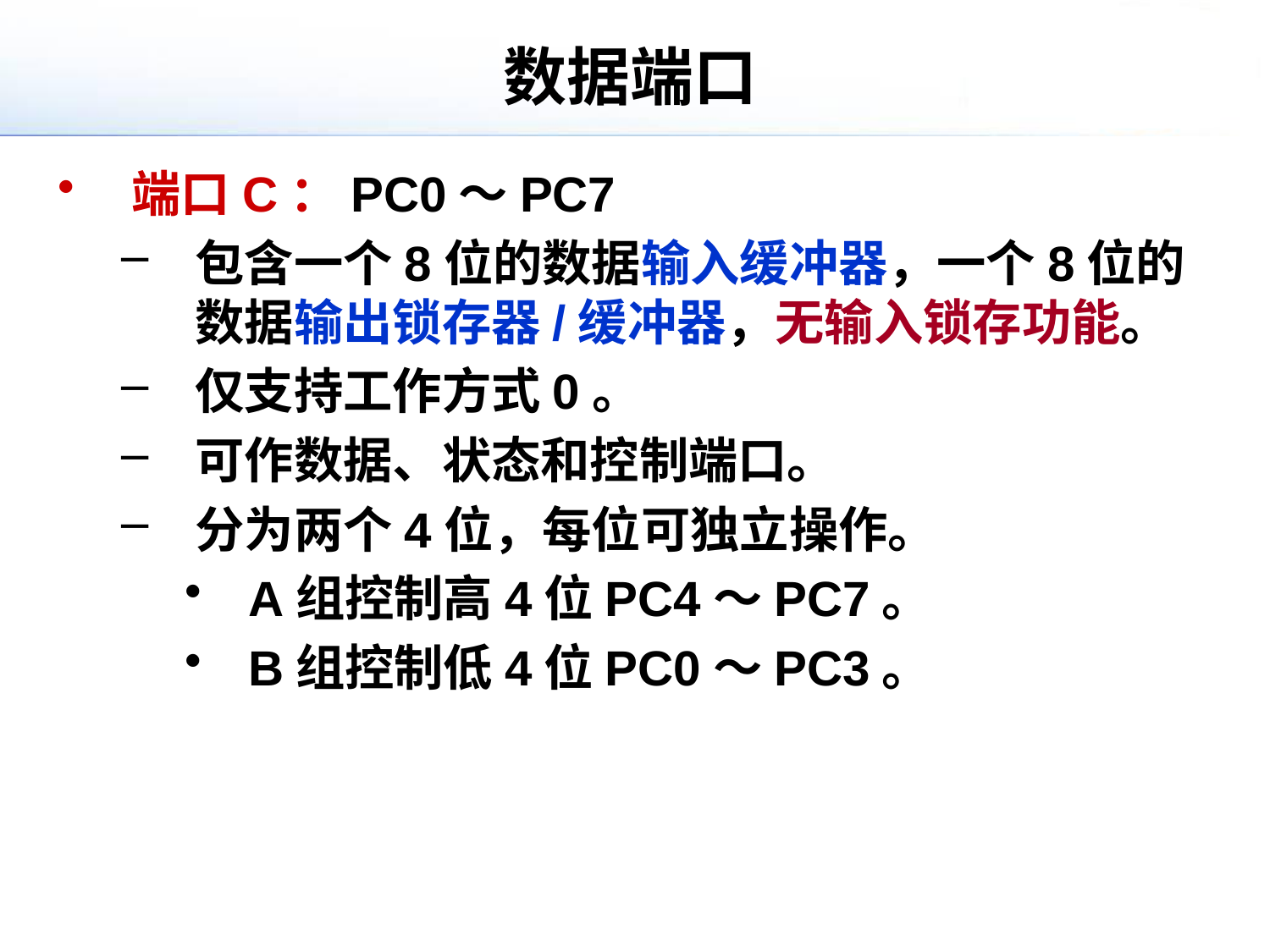

# 数据端口
端口C：PC0～PC7
包含一个8位的数据输入缓冲器，一个8位的数据输出锁存器/缓冲器，无输入锁存功能。
仅支持工作方式0。
可作数据、状态和控制端口。
分为两个4位，每位可独立操作。
A组控制高4位PC4～PC7。
B组控制低4位PC0～PC3。